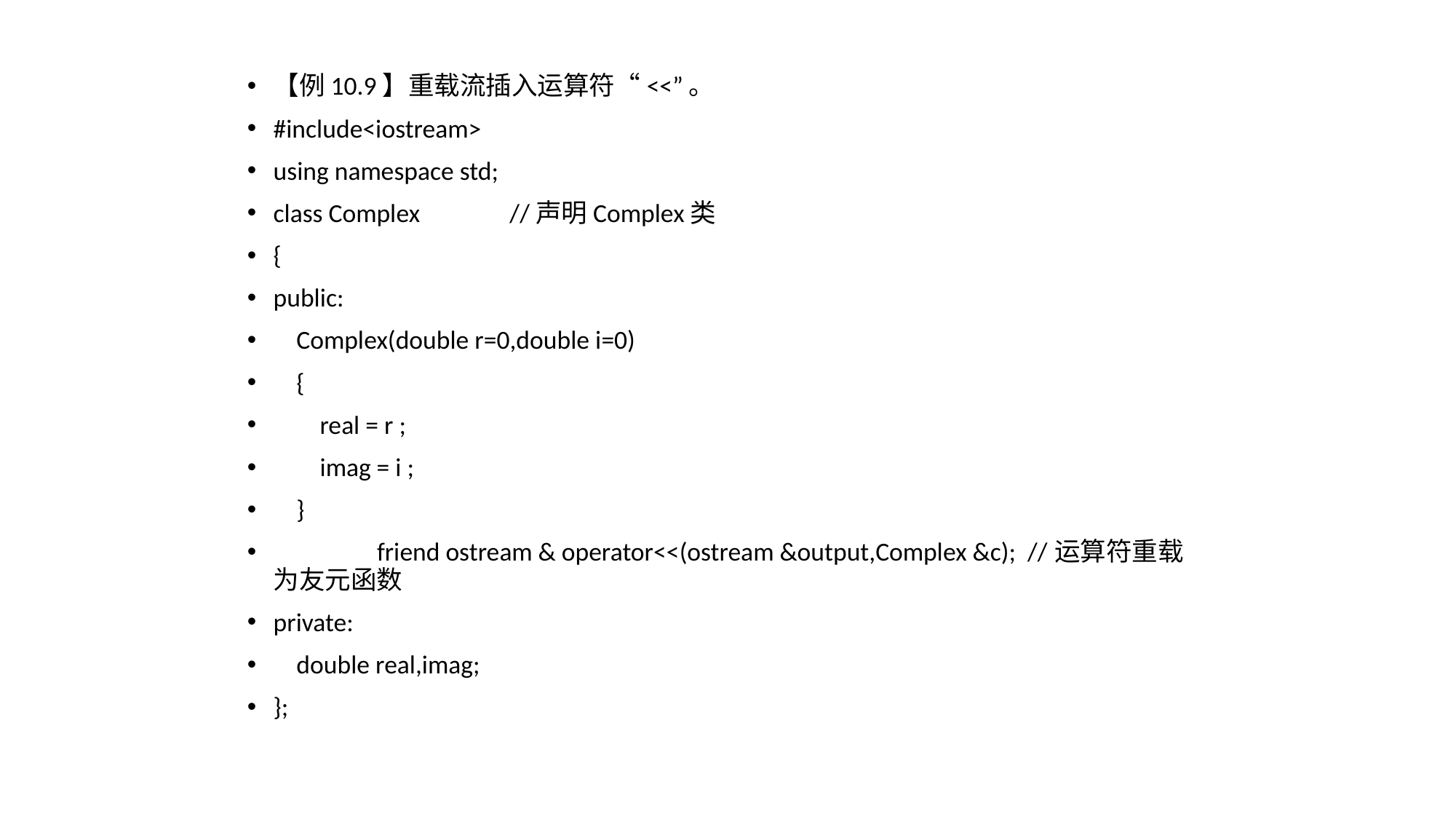

【例10.9】重载流插入运算符“<<”。
#include<iostream>
using namespace std;
class Complex	     //声明Complex类
{
public:
    Complex(double r=0,double i=0)
    {
        real = r ;
        imag = i ;
    }
	friend ostream & operator<<(ostream &output,Complex &c);  //运算符重载		为友元函数
private:
    double real,imag;
};